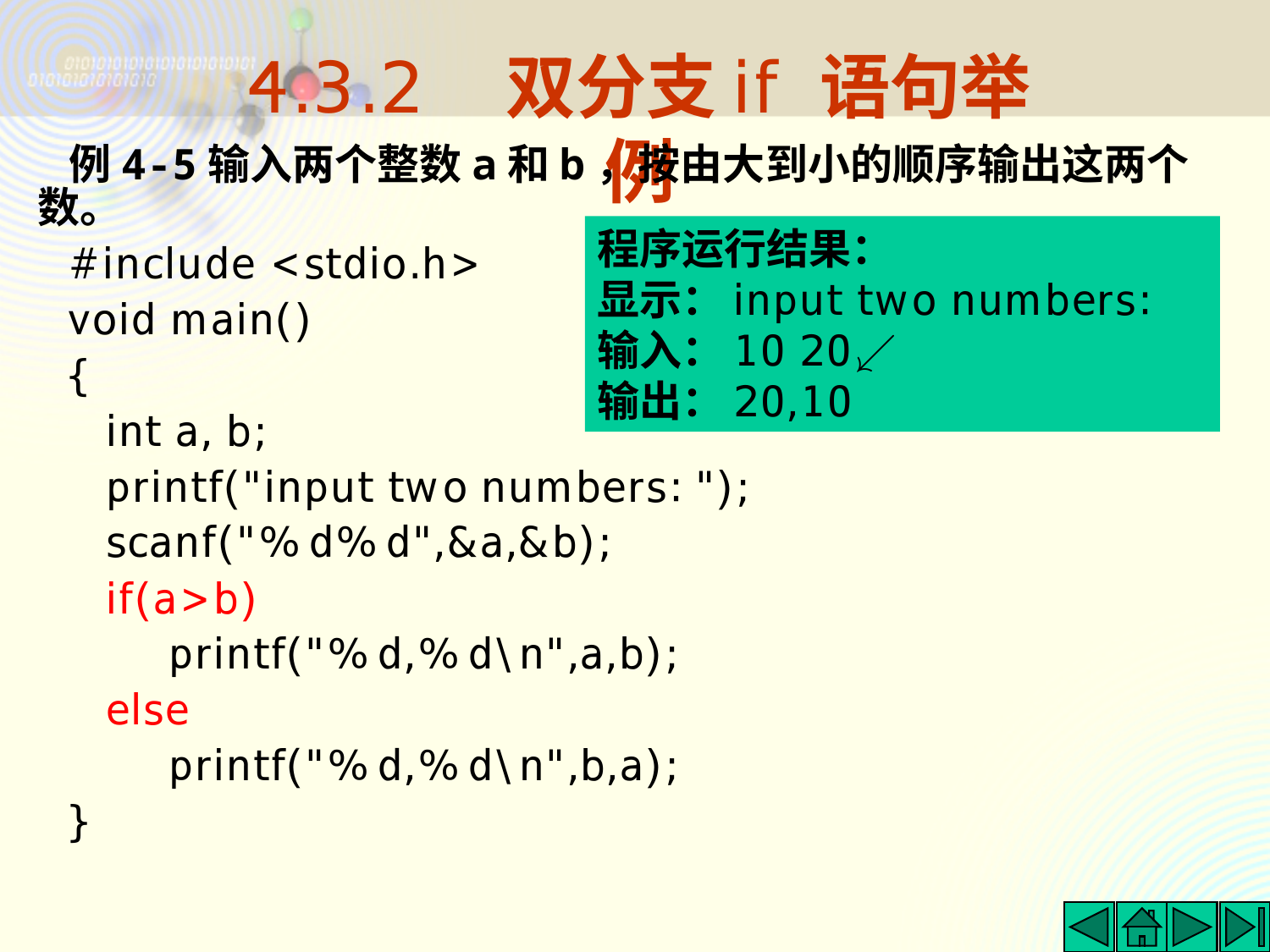

4.3.2   双分支if 语句举例
例4-5输入两个整数a和b，按由大到小的顺序输出这两个数。
#include <stdio.h>
void main()
{
   int a, b;
   printf("input two numbers: ");
   scanf("%d%d",&a,&b);
   if(a>b)
        printf("%d,%d\n",a,b);
   else
        printf("%d,%d\n",b,a);
}
程序运行结果：
显示：input two numbers:
输入：10 20↙
输出：20,10